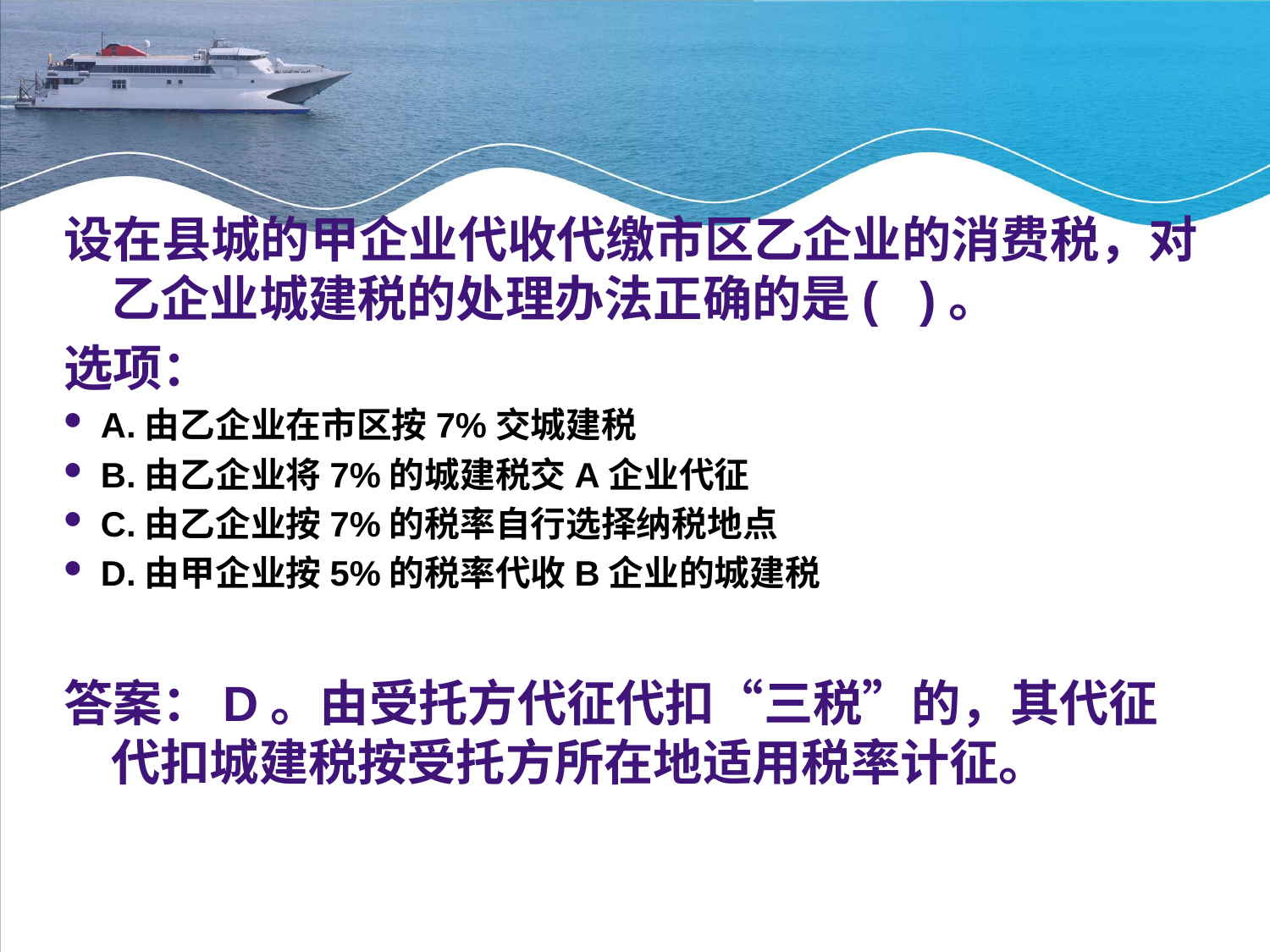

设在县城的甲企业代收代缴市区乙企业的消费税，对乙企业城建税的处理办法正确的是(   )。
选项：
A.由乙企业在市区按7%交城建税
B.由乙企业将7%的城建税交A企业代征
C.由乙企业按7%的税率自行选择纳税地点
D.由甲企业按5%的税率代收B企业的城建税

答案：D。由受托方代征代扣“三税”的，其代征代扣城建税按受托方所在地适用税率计征。